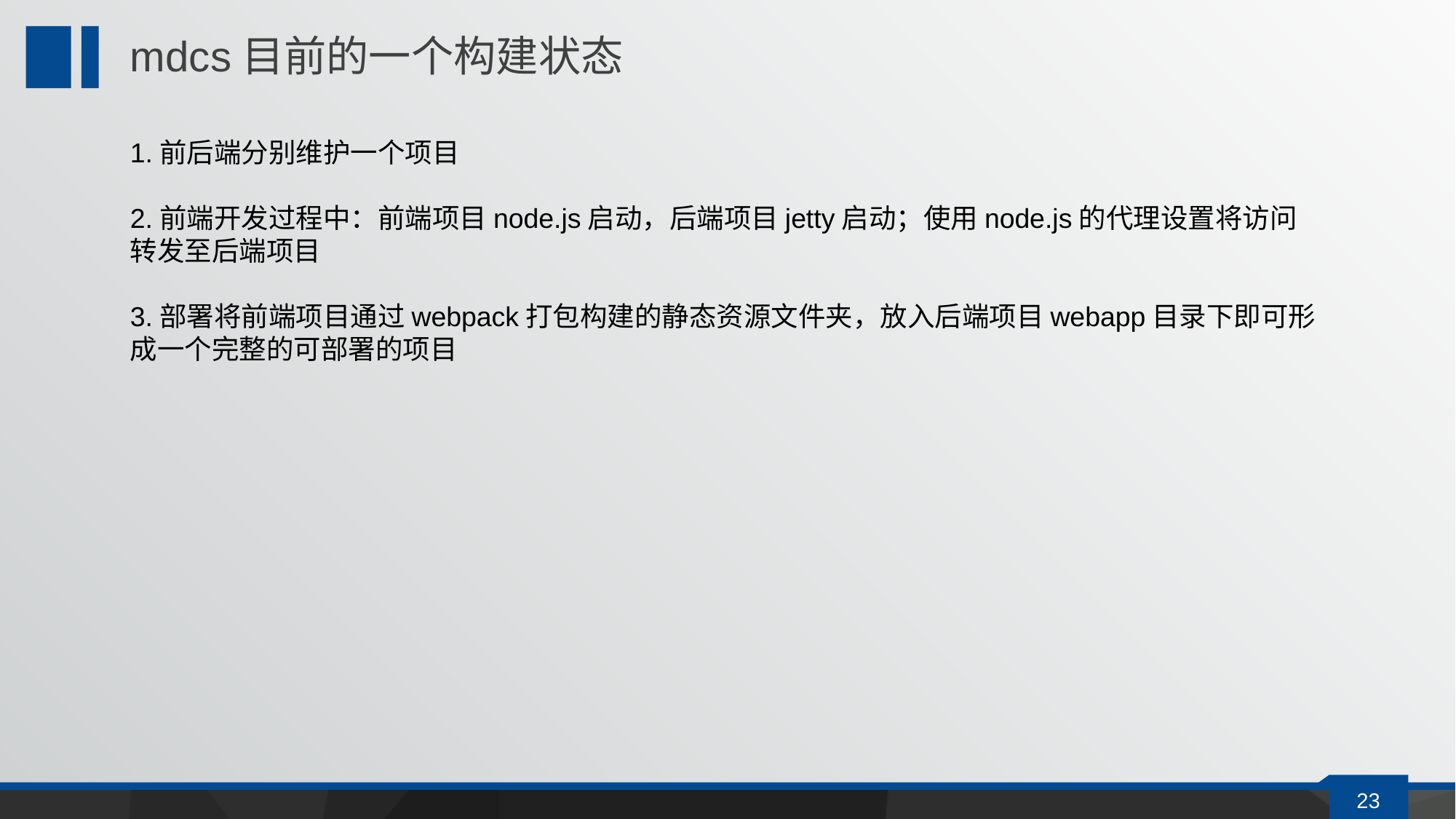

延迟符
# mdcs目前的一个构建状态
1.前后端分别维护一个项目

2.前端开发过程中：前端项目node.js启动，后端项目jetty启动；使用node.js的代理设置将访问转发至后端项目

3.部署将前端项目通过webpack打包构建的静态资源文件夹，放入后端项目webapp目录下即可形成一个完整的可部署的项目